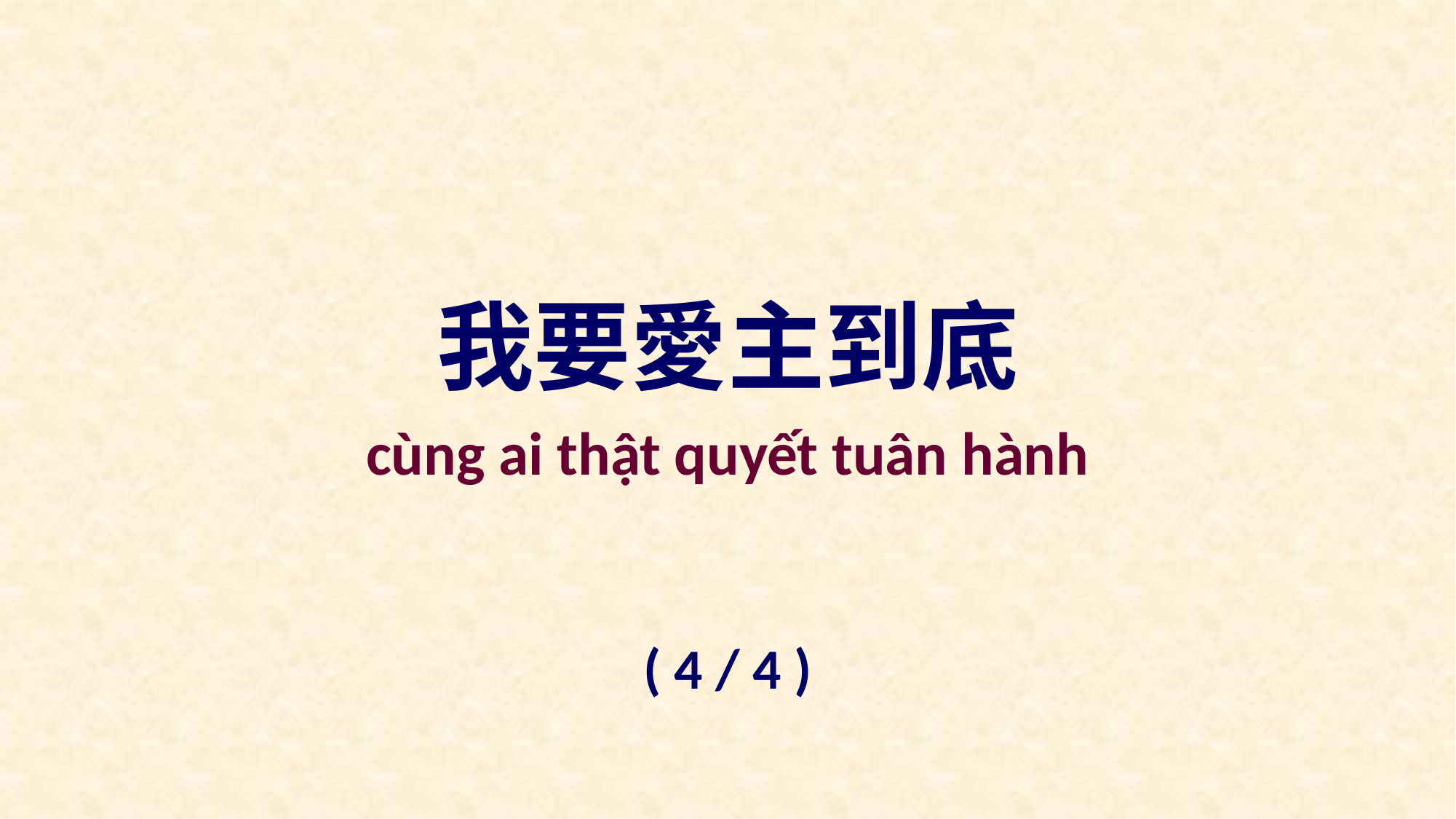

我要愛主到底
cùng ai thật quyết tuân hành
( 4 / 4 )